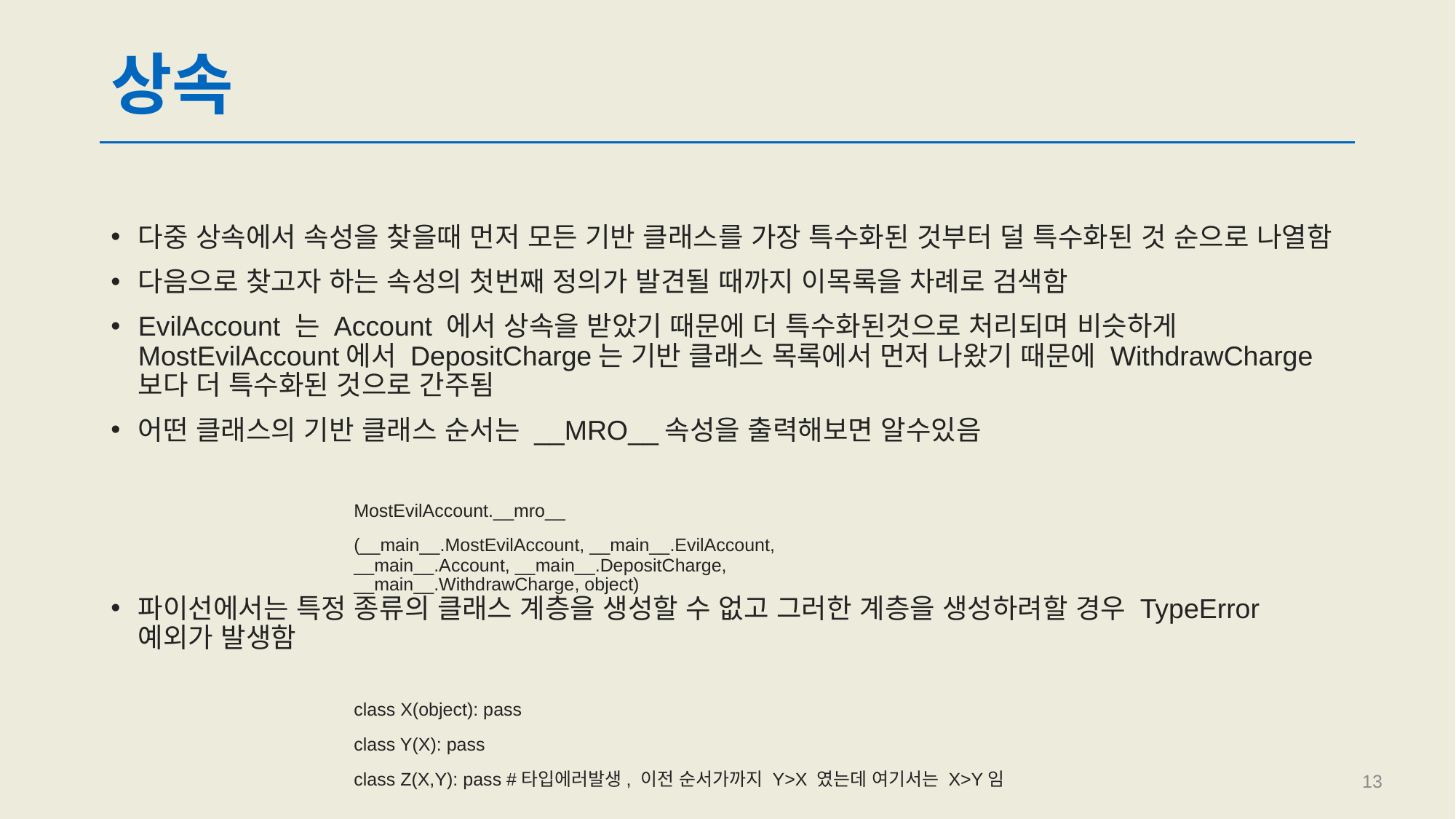

# 상속
다중 상속에서 속성을 찾을때 먼저 모든 기반 클래스를 가장 특수화된 것부터 덜 특수화된 것 순으로 나열함
다음으로 찾고자 하는 속성의 첫번째 정의가 발견될 때까지 이목록을 차례로 검색함
EvilAccount 는 Account 에서 상속을 받았기 때문에 더 특수화된것으로 처리되며 비슷하게 MostEvilAccount에서 DepositCharge는 기반 클래스 목록에서 먼저 나왔기 때문에 WithdrawCharge보다 더 특수화된 것으로 간주됨
어떤 클래스의 기반 클래스 순서는 __MRO__속성을 출력해보면 알수있음

파이선에서는 특정 종류의 클래스 계층을 생성할 수 없고 그러한 계층을 생성하려할 경우 TypeError 예외가 발생함

MostEvilAccount.__mro__
(__main__.MostEvilAccount, __main__.EvilAccount, __main__.Account, __main__.DepositCharge, __main__.WithdrawCharge, object)
class X(object): pass
class Y(X): pass
class Z(X,Y): pass #타입에러발생, 이전 순서가까지 Y>X 였는데 여기서는 X>Y임
13